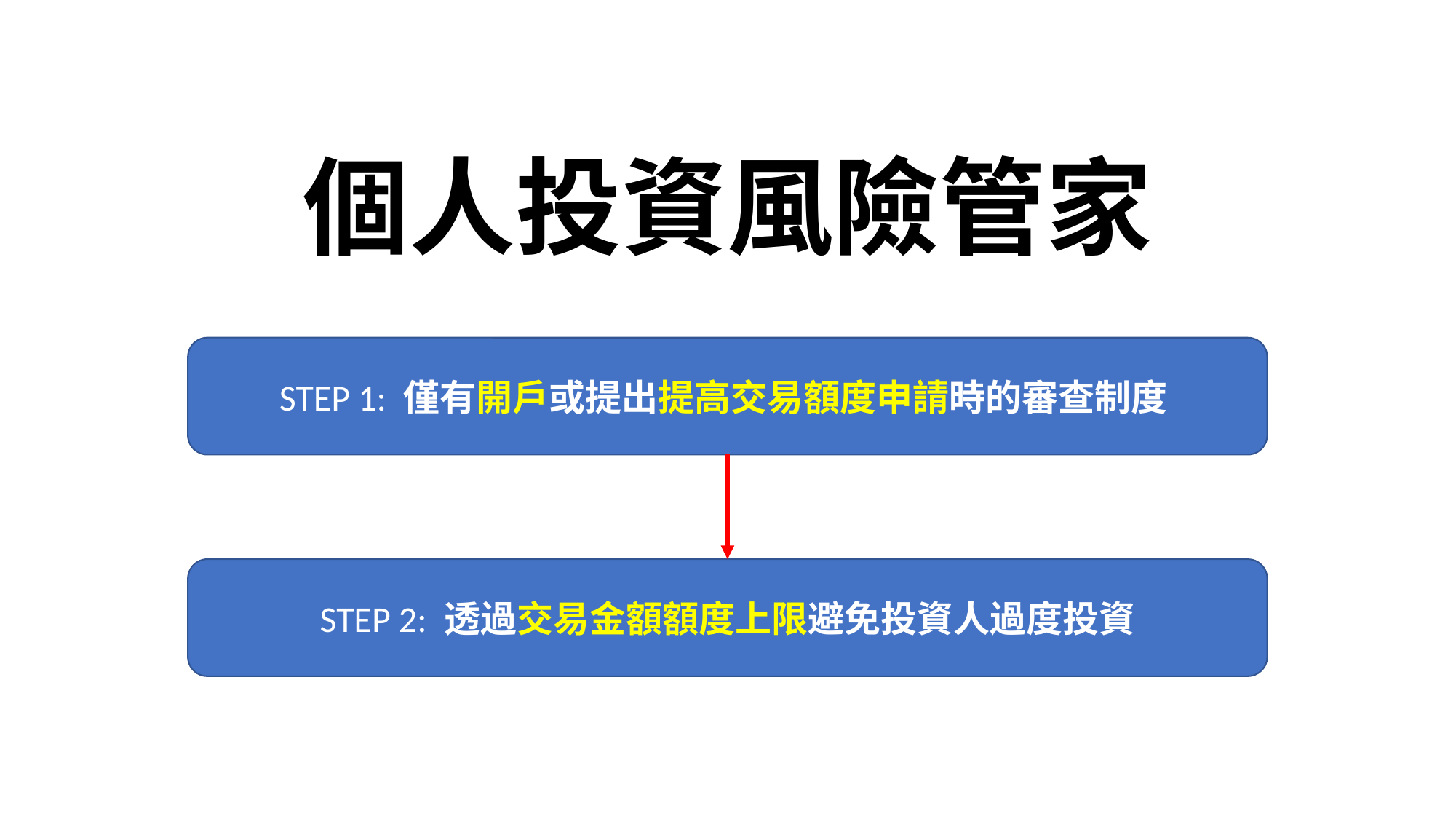

個人投資風險管家
STEP 1: 僅有開戶或提出提高交易額度申請時的審查制度
STEP 2: 透過交易金額額度上限避免投資人過度投資